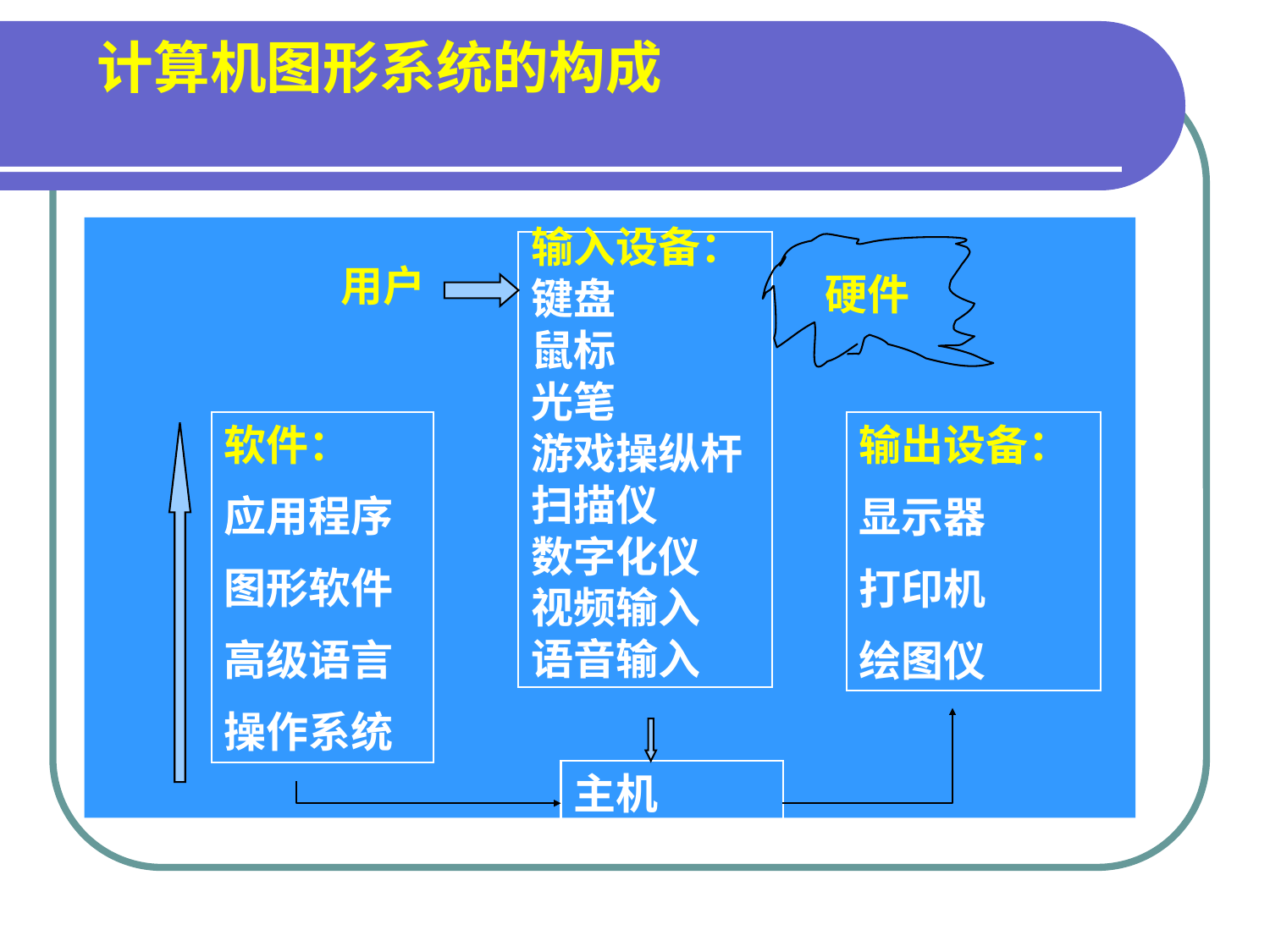

计算机图形系统的构成

输入设备：
键盘
鼠标
光笔
游戏操纵杆
扫描仪
数字化仪
视频输入
语音输入
用户
硬件

软件：
应用程序
图形软件
高级语言
操作系统
输出设备：
显示器
打印机
绘图仪

主机